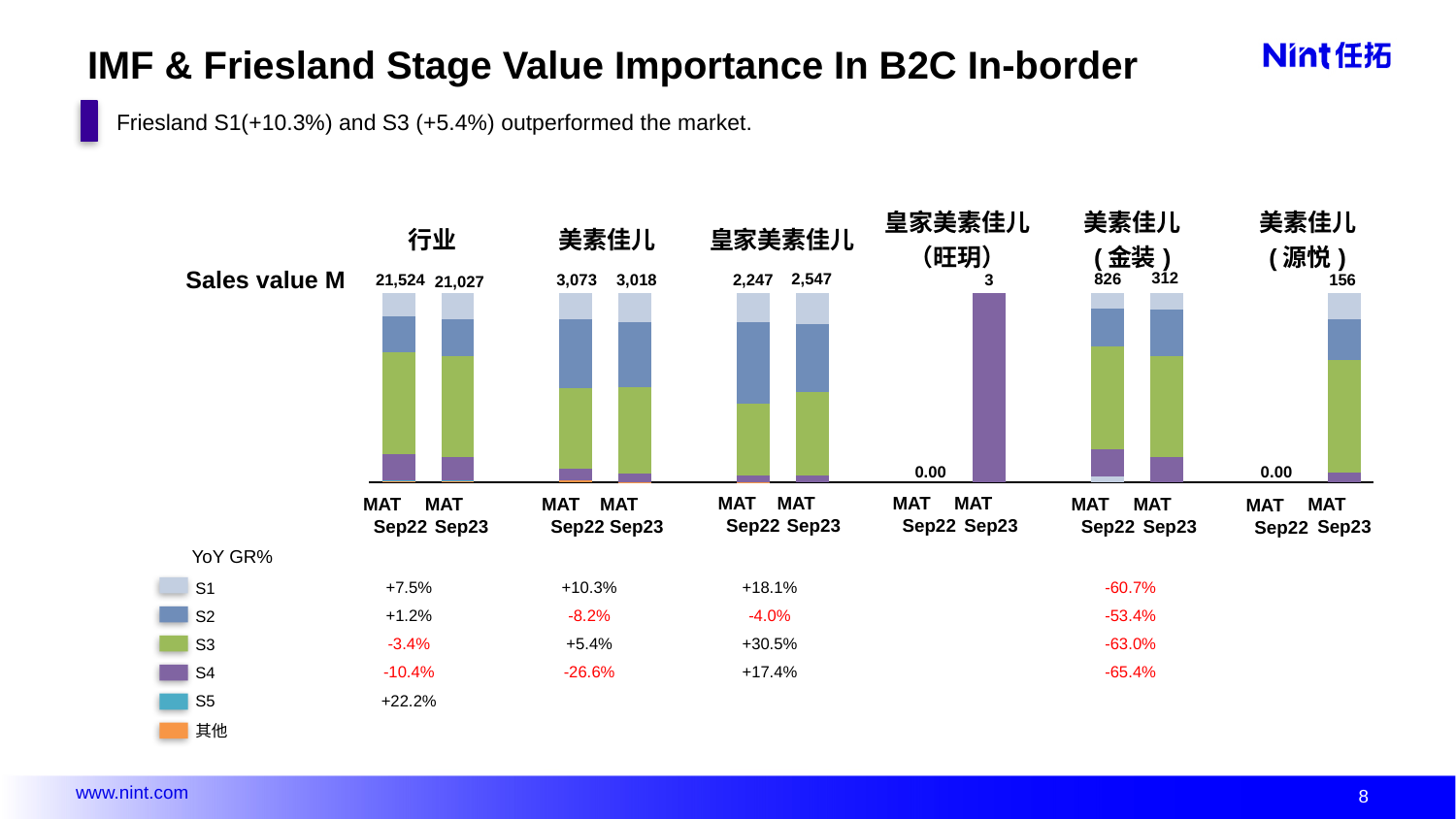

# IMF & Friesland Stage Value Importance In B2C In-border
Friesland S1(+10.3%) and S3 (+5.4%) outperformed the market.
| 行业 | 美素佳儿 | 皇家美素佳儿 | 皇家美素佳儿 （旺玥） | 美素佳儿 (金装) | 美素佳儿 (源悦) |
| --- | --- | --- | --- | --- | --- |
Sales value M
312
826
2,547
3,073
3,018
156
2,247
21,524
3
21,027

### Chart

| Category | 系列6 | 系列5 | 系列4 | 系列3 | 系列2 | 系列1 |
|---|---|---|---|---|---|---|
| 1 | 0.97 | 0.03 | 13.67 | 53.94 | 18.87 | 12.52 |
| 2 | 0.72 | 0.03 | 12.55 | 53.36 | 19.56 | 13.78 |
| 3 | None | None | None | None | None | None |
| 4 | 0.9 | 0.0 | 6.32 | 42.57 | 36.54 | 13.68 |
| 5 | 0.05 | 0.0 | 4.72 | 45.71 | 34.15 | 15.37 |
| 6 | None | None | None | None | None | None |
| 7 | 0.02 | 0.0 | 3.46 | 38.21 | 42.68 | 15.63 |
| 8 | 0.0 | 0.0 | 3.58 | 43.99 | 36.13 | 16.29 |
| 9 | None | None | None | None | None | None |
| 10 | None | None | None | None | None | None |
| 11 | 0.0 | 0.0 | 100.0 | 0.0 | 0.0 | 0.0 |
| 12 | None | None | None | None | None | None |
| 13 | 3.3 | 0.0 | 14.1 | 54.42 | 19.83 | 8.35 |
| 14 | 0.52 | 0.0 | 12.91 | 53.39 | 24.49 | 8.69 |
| 15 | None | None | None | None | None | None |
| 16 | None | None | None | None | None | None |
| 17 | 0.0 | 0.0 | 5.15 | 59.21 | 21.7 | 13.94 |
0.00
0.00
MAT
Sep22
MAT
Sep23
MAT
Sep22
MAT
Sep23
MAT
Sep23
MAT
Sep22
MAT
Sep23
MAT
Sep22
MAT
Sep23
MAT
Sep22
MAT
Sep23
MAT
Sep22
YoY GR%
| S1 | +7.5% | +10.3% | +18.1% |  | -60.7% |  |
| --- | --- | --- | --- | --- | --- | --- |
| S2 | +1.2% | -8.2% | -4.0% |  | -53.4% |  |
| S3 | -3.4% | +5.4% | +30.5% |  | -63.0% |  |
| S4 | -10.4% | -26.6% | +17.4% |  | -65.4% |  |
| S5 | +22.2% |  |  |  |  |  |
| 其他 |  |  |  |  |  |  |